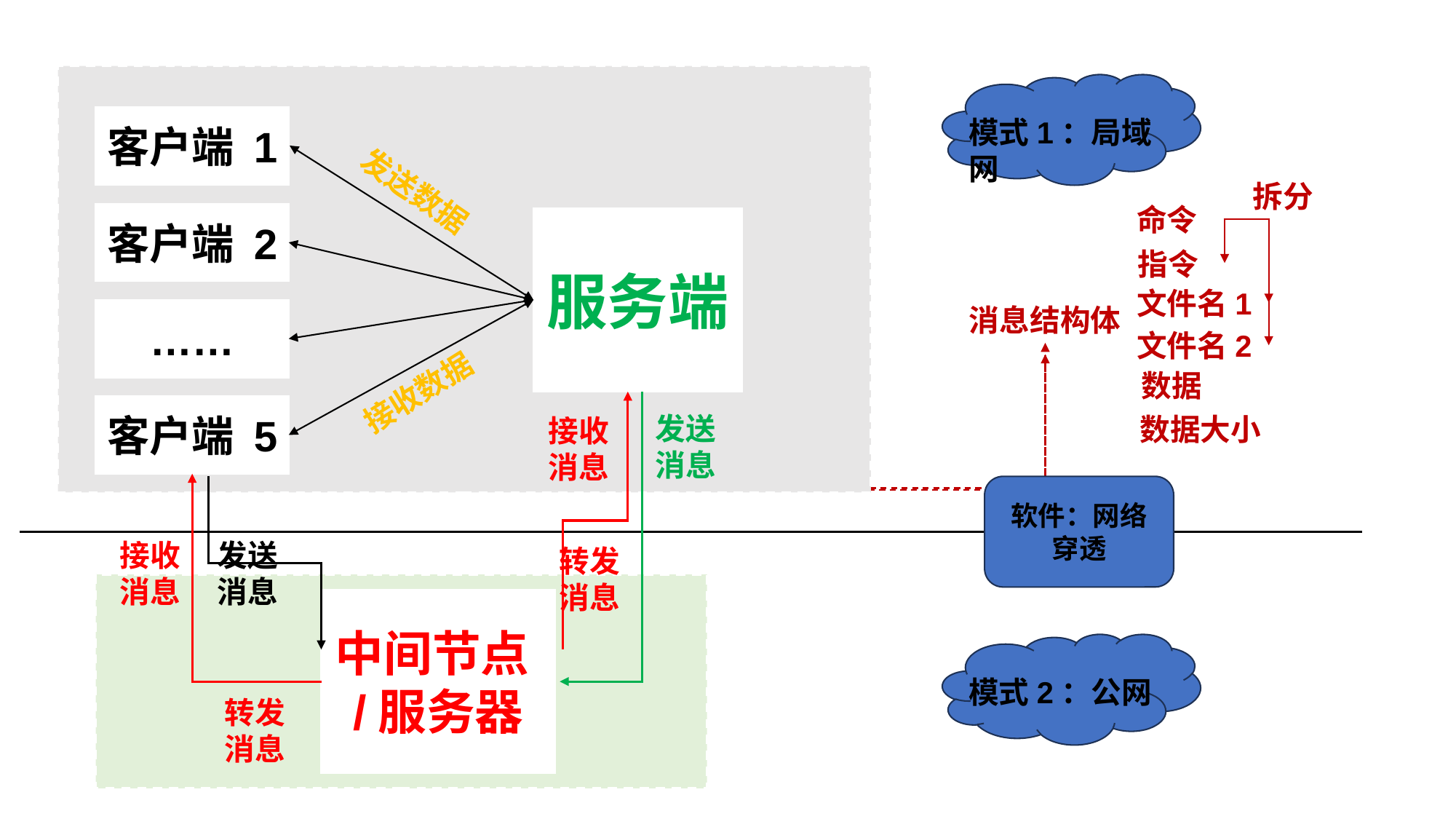

客户端 1
模式1：局域网
拆分
发送数据
命令
客户端 2
服务端
指令
文件名1
消息结构体
……
文件名2
接收数据
数据
客户端 5
发送消息
数据大小
接收消息
软件：网络穿透
接收消息
发送消息
转发消息

中间节点/服务器

模式2：公网
转发消息